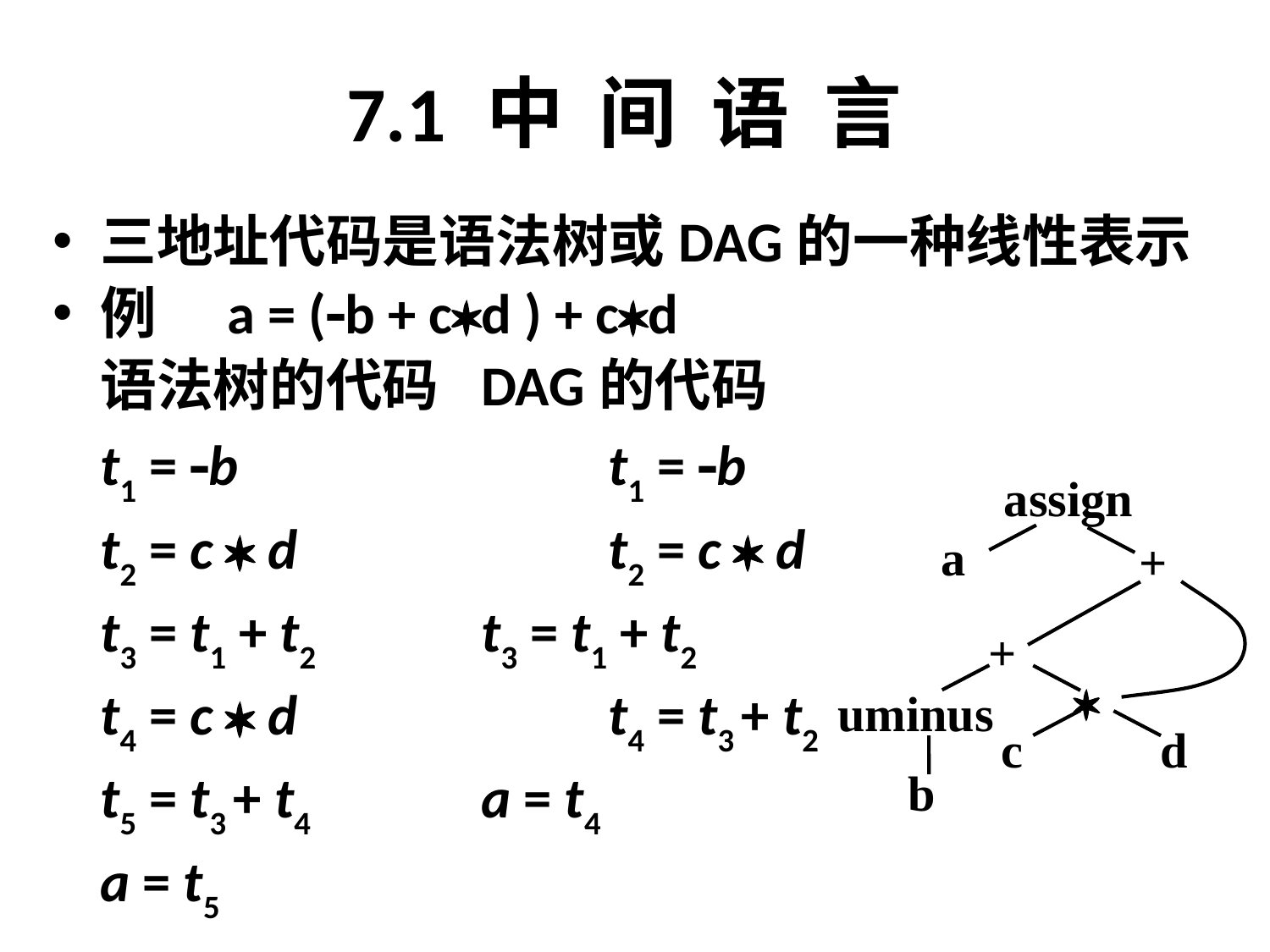

# 7.1 中  间  语  言
三地址代码是语法树或DAG的一种线性表示
例	a = (−b + c∗d ) + c∗d
	语法树的代码	DAG的代码
	t1 = −b			t1 = −b
	t2 = c ∗ d			t2 = c ∗ d
	t3 = t1 + t2		t3 = t1 + t2
	t4 = c ∗ d			t4 = t3 + t2
	t5 = t3 + t4 		a = t4
	a = t5
assign
a

+

+

∗
uminus

c
d

b